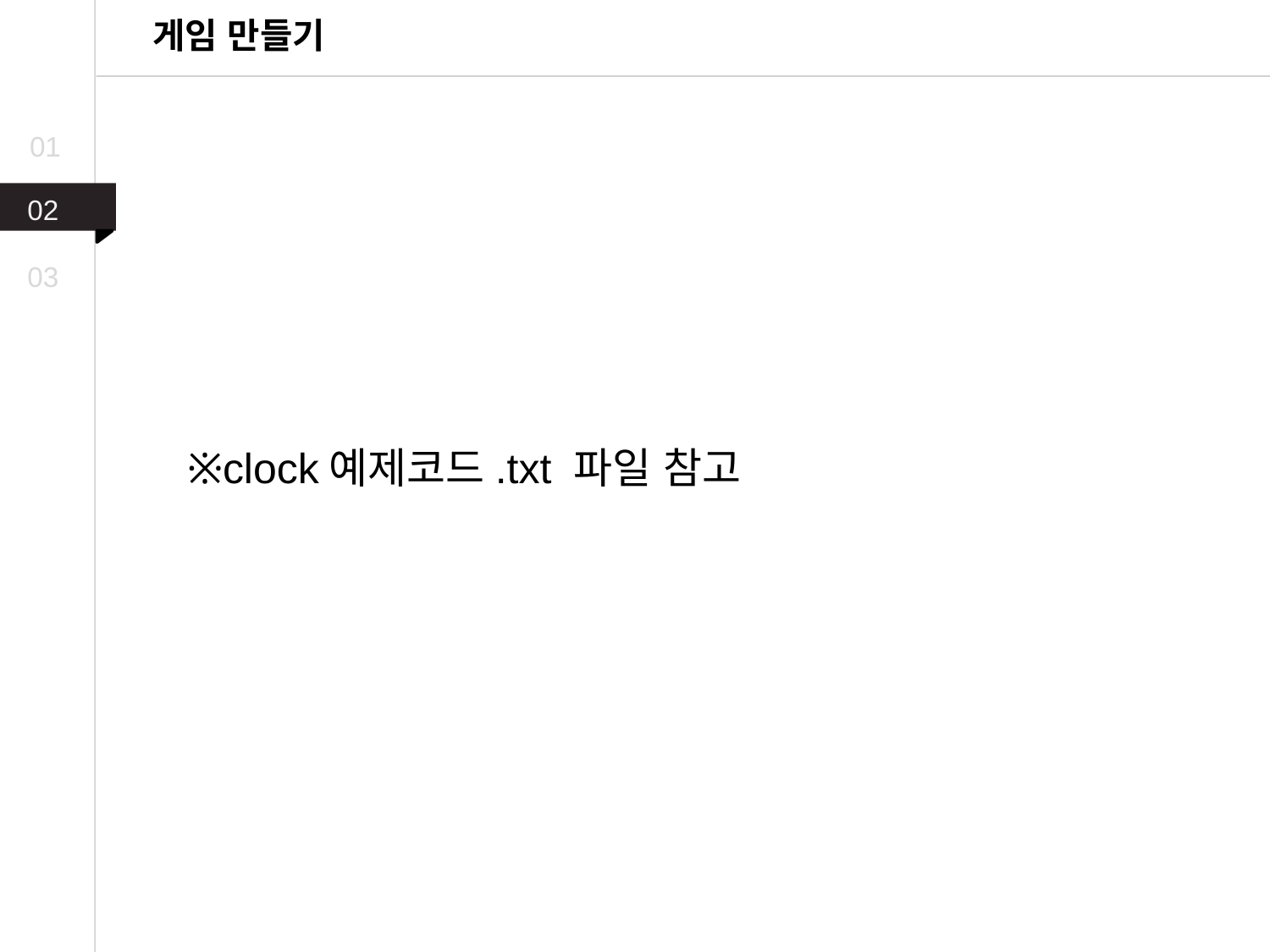

게임 만들기
01

02

03
※clock예제코드.txt 파일 참고